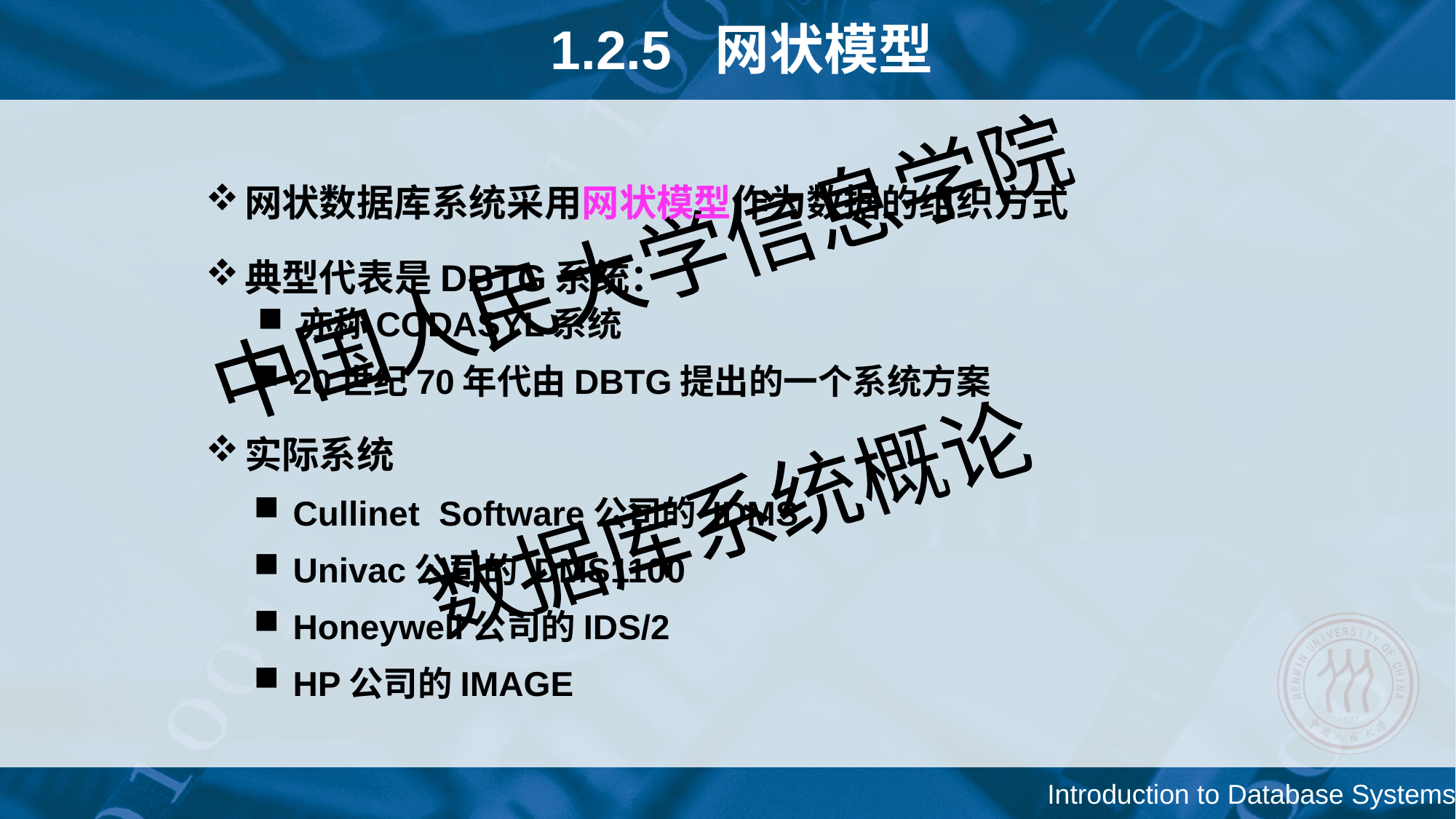

# 1.2.5  网状模型
网状数据库系统采用网状模型作为数据的组织方式
典型代表是DBTG系统：
 亦称CODASYL系统
 20世纪70年代由DBTG提出的一个系统方案
实际系统
 Cullinet  Software公司的 IDMS
 Univac公司的 DMS1100
 Honeywell公司的IDS/2
 HP公司的IMAGE